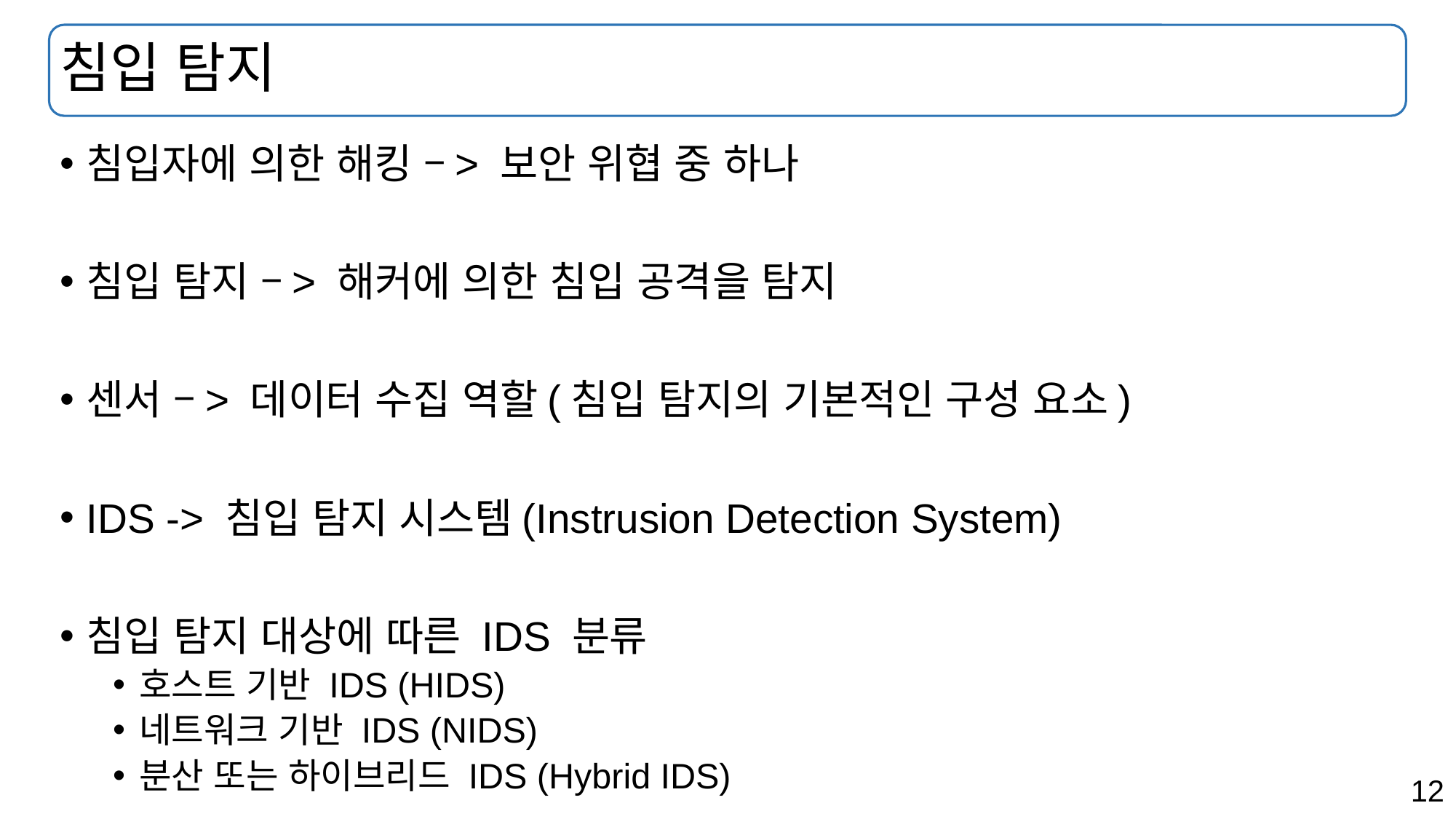

# 침입 탐지
침입자에 의한 해킹 –> 보안 위협 중 하나

침입 탐지 –> 해커에 의한 침입 공격을 탐지

센서 –> 데이터 수집 역할(침입 탐지의 기본적인 구성 요소)

IDS -> 침입 탐지 시스템(Instrusion Detection System)

침입 탐지 대상에 따른 IDS 분류
호스트 기반 IDS (HIDS)
네트워크 기반 IDS (NIDS)
분산 또는 하이브리드 IDS (Hybrid IDS)